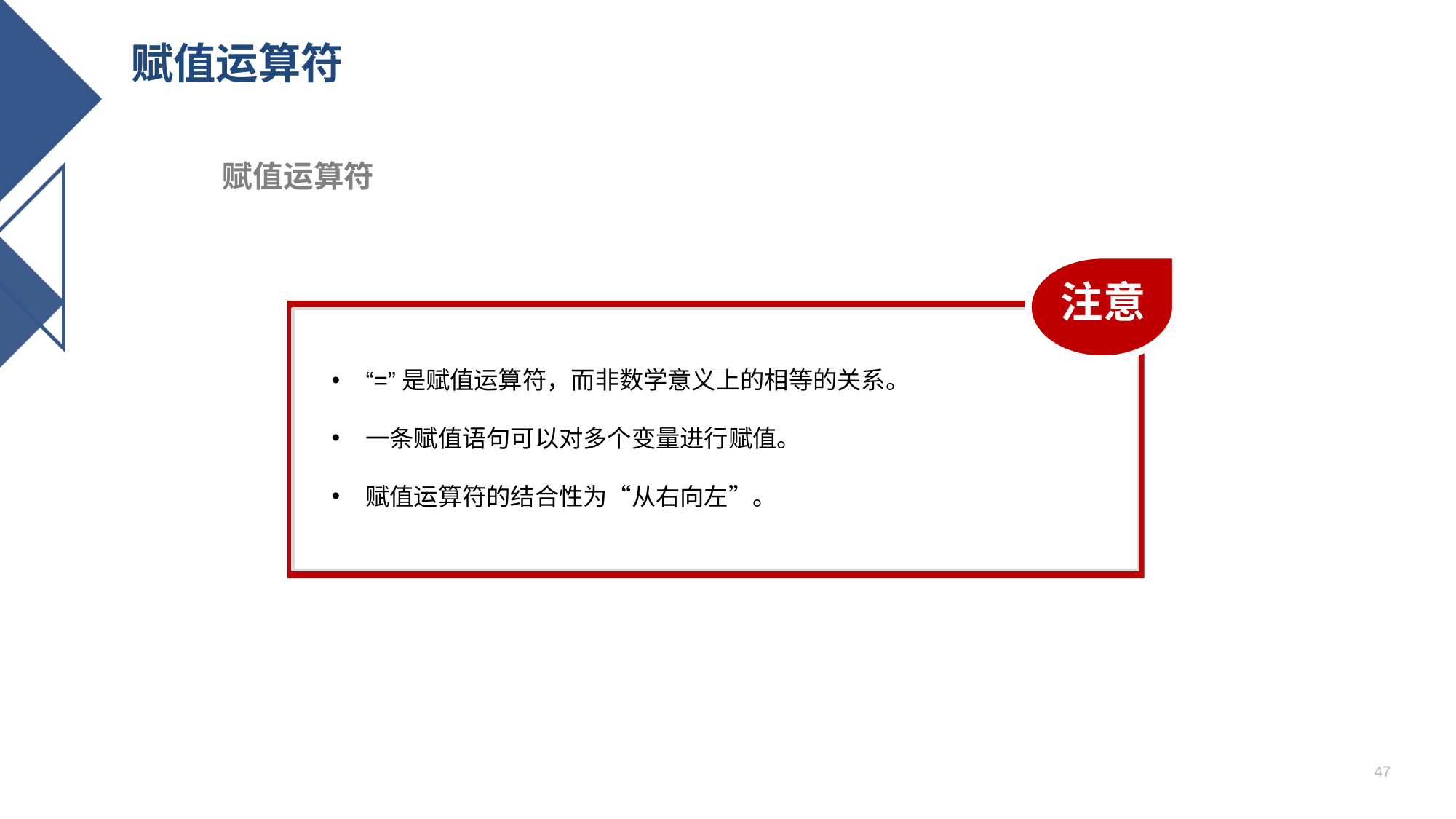

# 赋值运算符
赋值运算符

注意

“=”是赋值运算符，而非数学意义上的相等的关系。
一条赋值语句可以对多个变量进行赋值。
赋值运算符的结合性为“从右向左”。
47